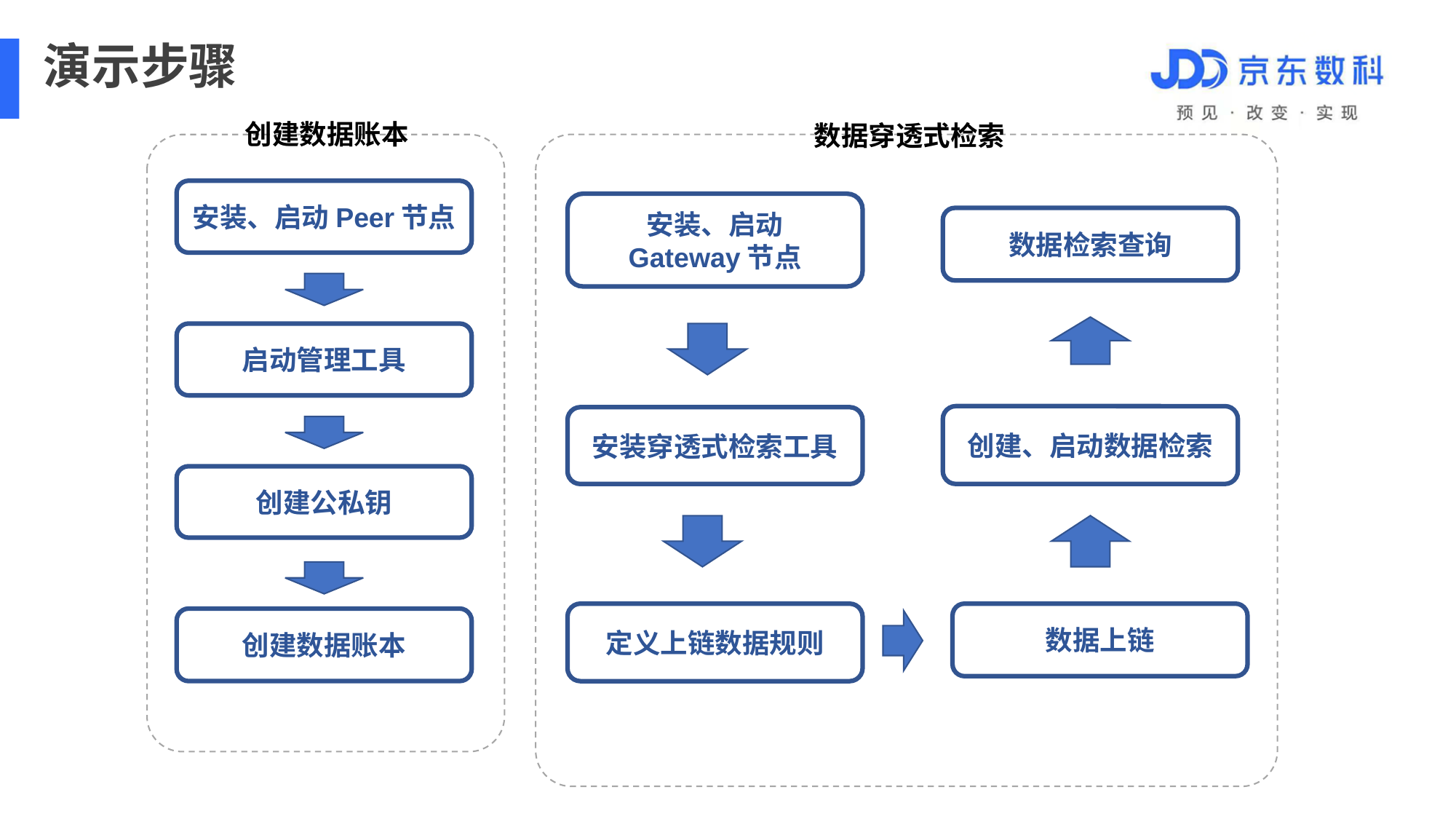

演示步骤
创建数据账本
数据穿透式检索

安装、启动Peer节点
安装、启动
Gateway节点
数据检索查询

启动管理工具

创建、启动数据检索
安装穿透式检索工具

创建公私钥

定义上链数据规则
数据上链
创建数据账本